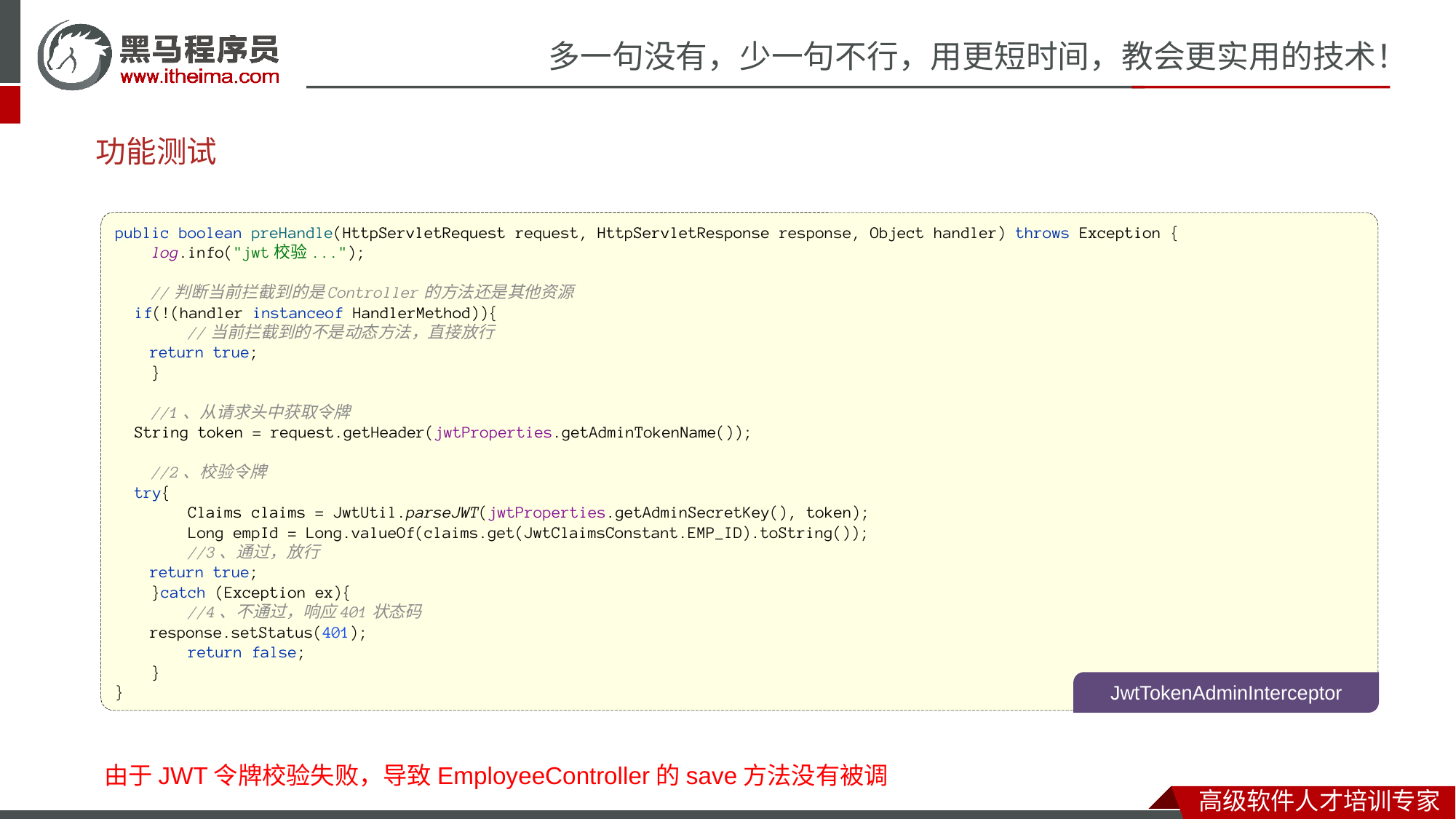

# 功能测试
public boolean preHandle(HttpServletRequest request, HttpServletResponse response, Object handler) throws Exception {
    log.info("jwt校验...");
    //判断当前拦截到的是Controller的方法还是其他资源
    if(!(handler instanceof HandlerMethod)){
        //当前拦截到的不是动态方法，直接放行
        return true;
    }
    //1、从请求头中获取令牌
    String token = request.getHeader(jwtProperties.getAdminTokenName());
    //2、校验令牌
    try{
        Claims claims = JwtUtil.parseJWT(jwtProperties.getAdminSecretKey(), token);
        Long empId = Long.valueOf(claims.get(JwtClaimsConstant.EMP_ID).toString());
        //3、通过，放行
        return true;
    }catch (Exception ex){
        //4、不通过，响应401状态码
        response.setStatus(401);
        return false;
    }
}
JwtTokenAdminInterceptor
由于JWT令牌校验失败，导致EmployeeController的save方法没有被调用